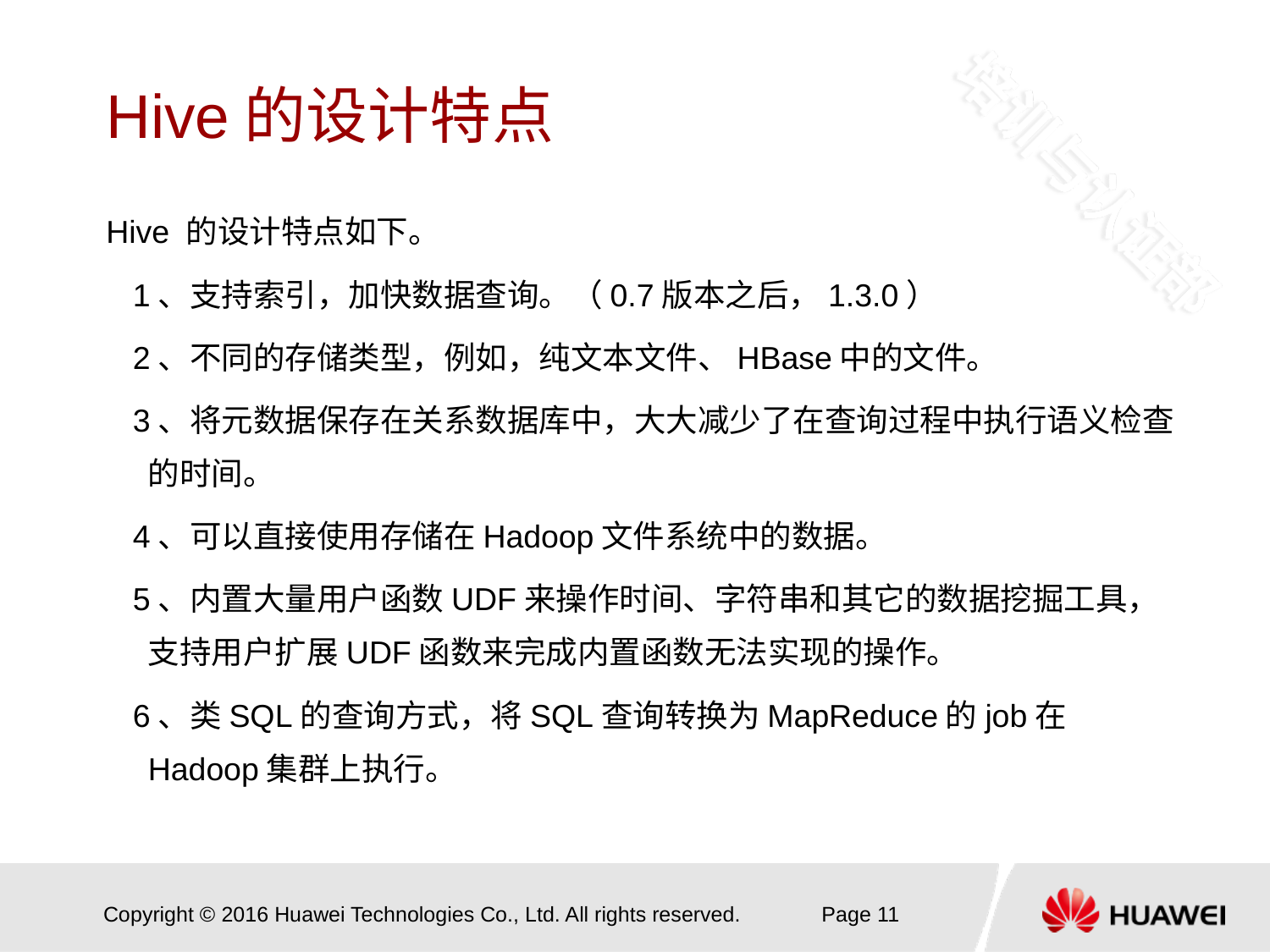

# Hive的设计特点
Hive 的设计特点如下。
   1、支持索引，加快数据查询。（0.7版本之后，1.3.0）
   2、不同的存储类型，例如，纯文本文件、HBase中的文件。
   3、将元数据保存在关系数据库中，大大减少了在查询过程中执行语义检查的时间。
   4、可以直接使用存储在Hadoop文件系统中的数据。
   5、内置大量用户函数UDF来操作时间、字符串和其它的数据挖掘工具，支持用户扩展UDF函数来完成内置函数无法实现的操作。
   6、类SQL的查询方式，将SQL查询转换为MapReduce的job在Hadoop集群上执行。